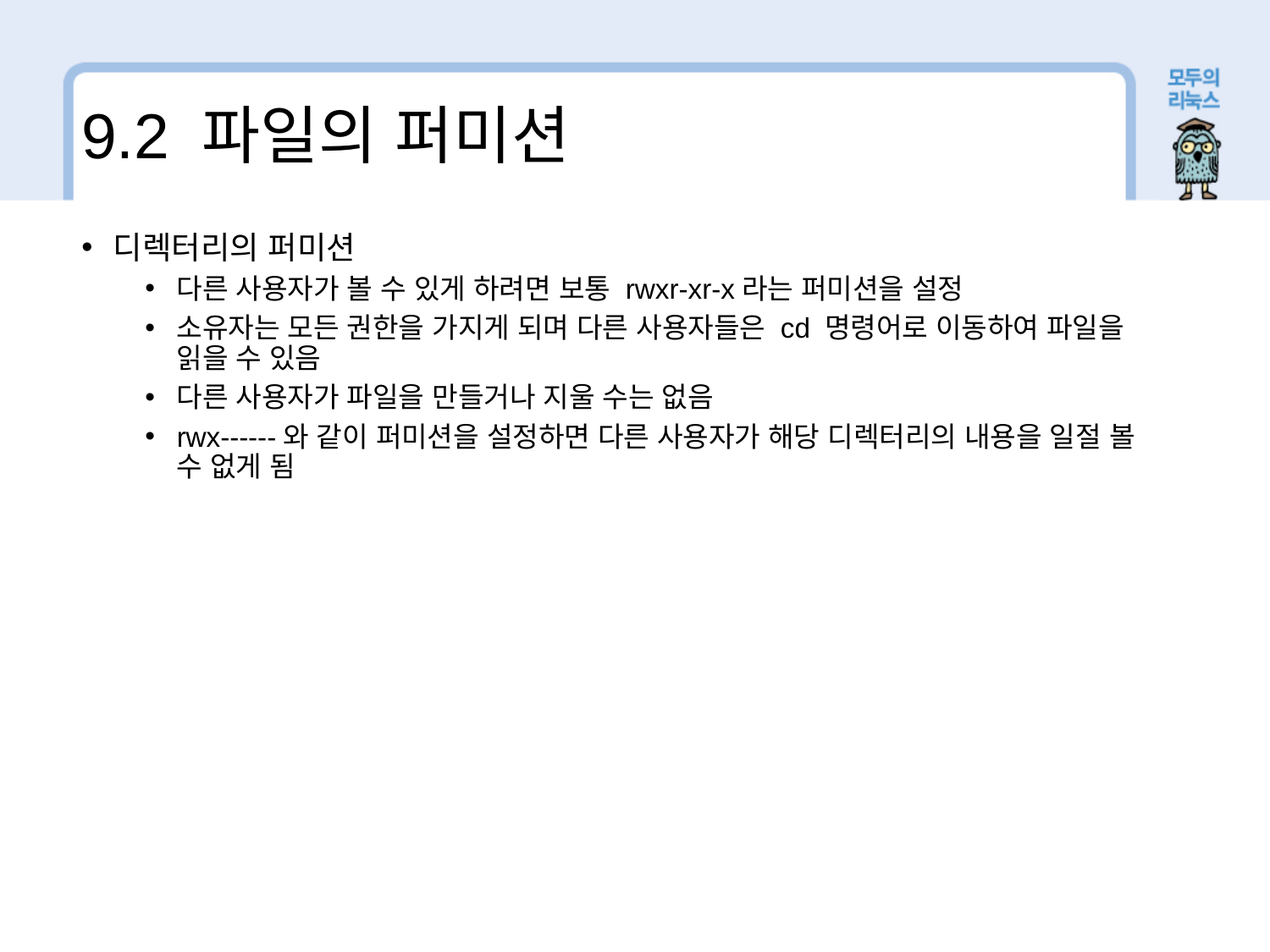

9.2 파일의 퍼미션
디렉터리의 퍼미션
다른 사용자가 볼 수 있게 하려면 보통 rwxr-xr-x라는 퍼미션을 설정
소유자는 모든 권한을 가지게 되며 다른 사용자들은 cd 명령어로 이동하여 파일을 읽을 수 있음
다른 사용자가 파일을 만들거나 지울 수는 없음
rwx------와 같이 퍼미션을 설정하면 다른 사용자가 해당 디렉터리의 내용을 일절 볼 수 없게 됨